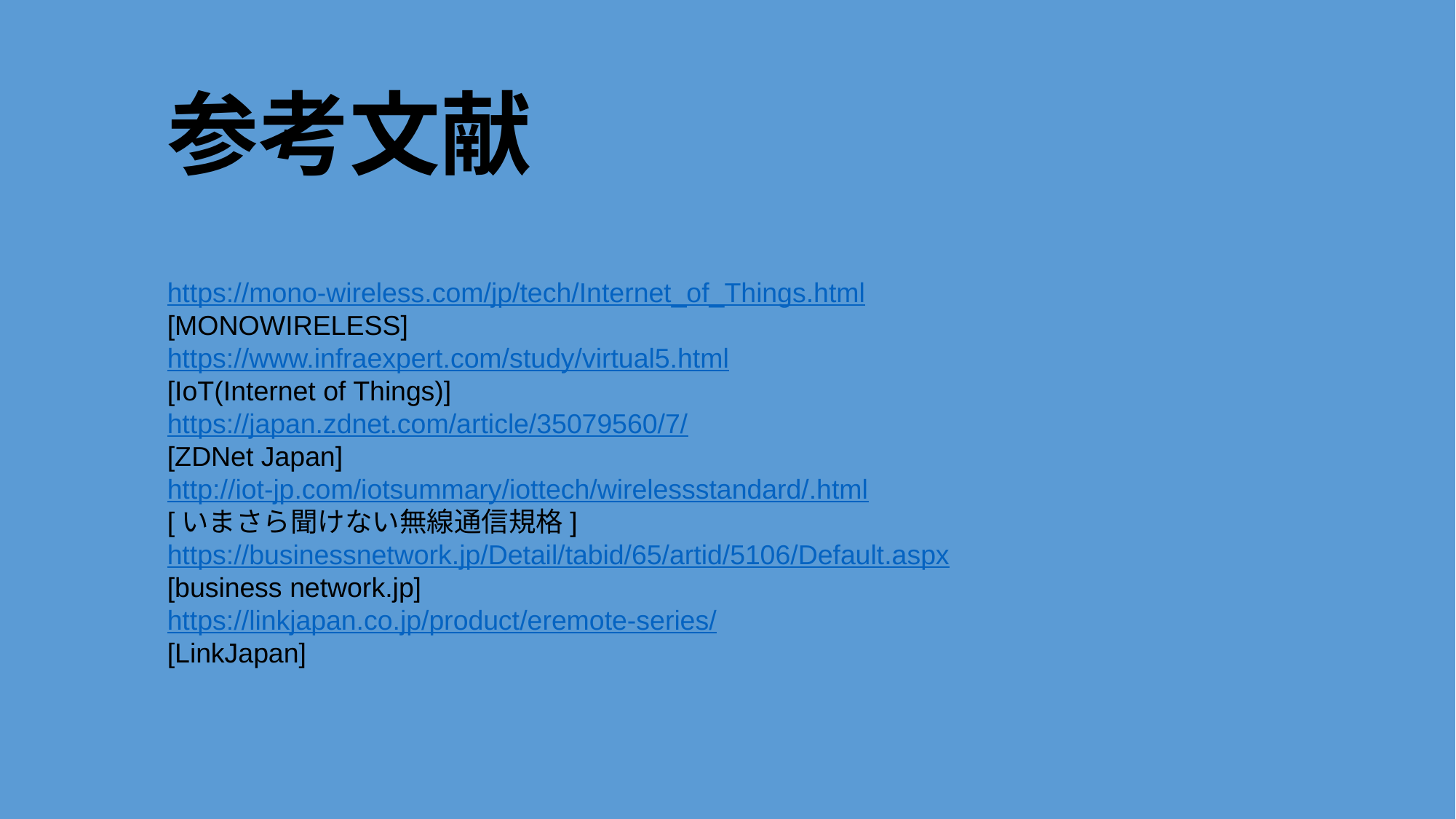

参考文献

https://mono-wireless.com/jp/tech/Internet_of_Things.html
[MONOWIRELESS]
https://www.infraexpert.com/study/virtual5.html
[IoT(Internet of Things)]
https://japan.zdnet.com/article/35079560/7/
[ZDNet Japan]
http://iot-jp.com/iotsummary/iottech/wirelessstandard/.html
[いまさら聞けない無線通信規格]
https://businessnetwork.jp/Detail/tabid/65/artid/5106/Default.aspx
[business network.jp]
https://linkjapan.co.jp/product/eremote-series/
[LinkJapan]